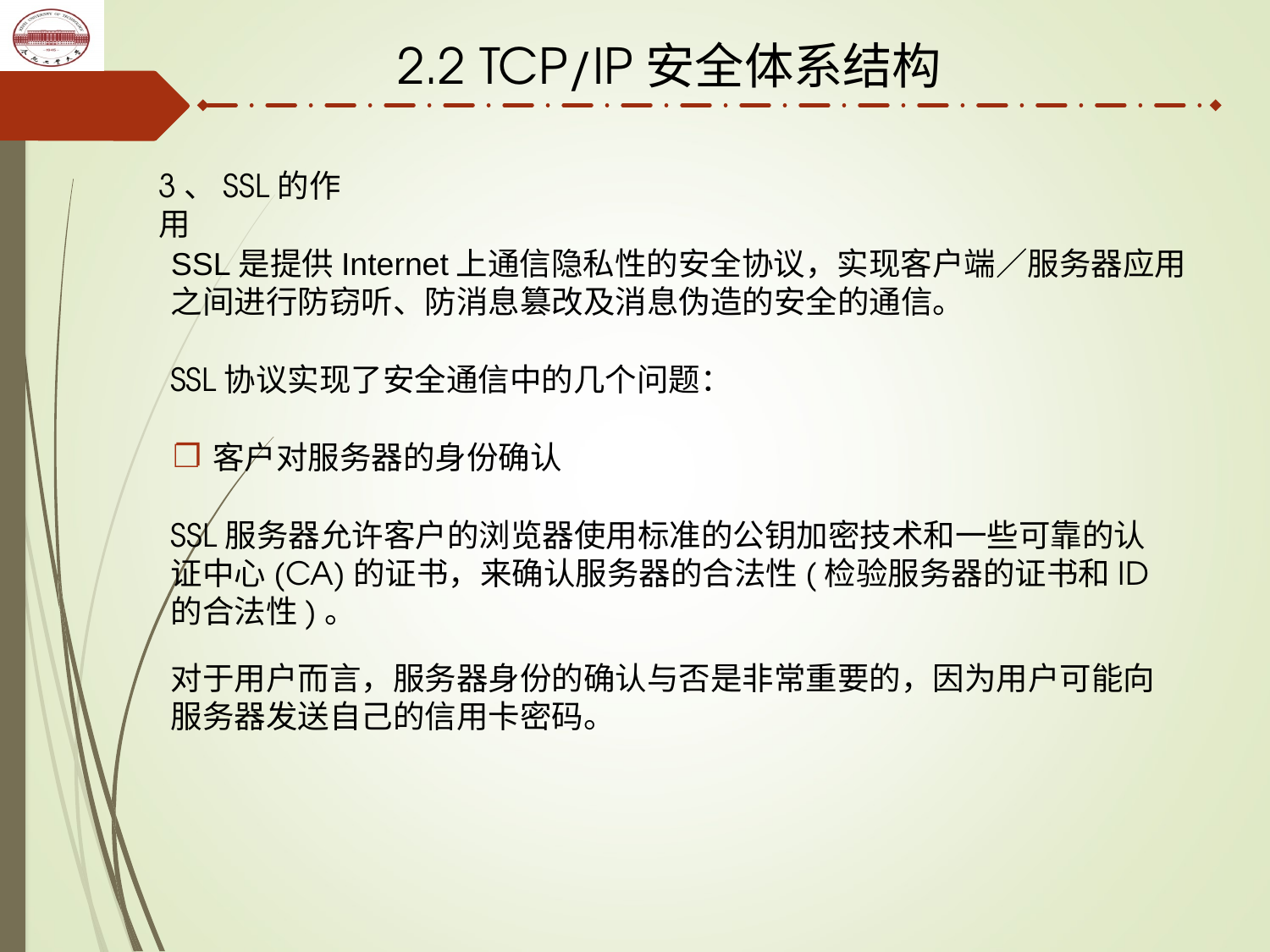

2.2 TCP/IP安全体系结构
3、SSL的作用
SSL是提供Internet上通信隐私性的安全协议，实现客户端／服务器应用之间进行防窃听、防消息篡改及消息伪造的安全的通信。
SSL协议实现了安全通信中的几个问题：
客户对服务器的身份确认
SSL服务器允许客户的浏览器使用标准的公钥加密技术和一些可靠的认证中心(CA)的证书，来确认服务器的合法性(检验服务器的证书和ID的合法性)。
对于用户而言，服务器身份的确认与否是非常重要的，因为用户可能向服务器发送自己的信用卡密码。